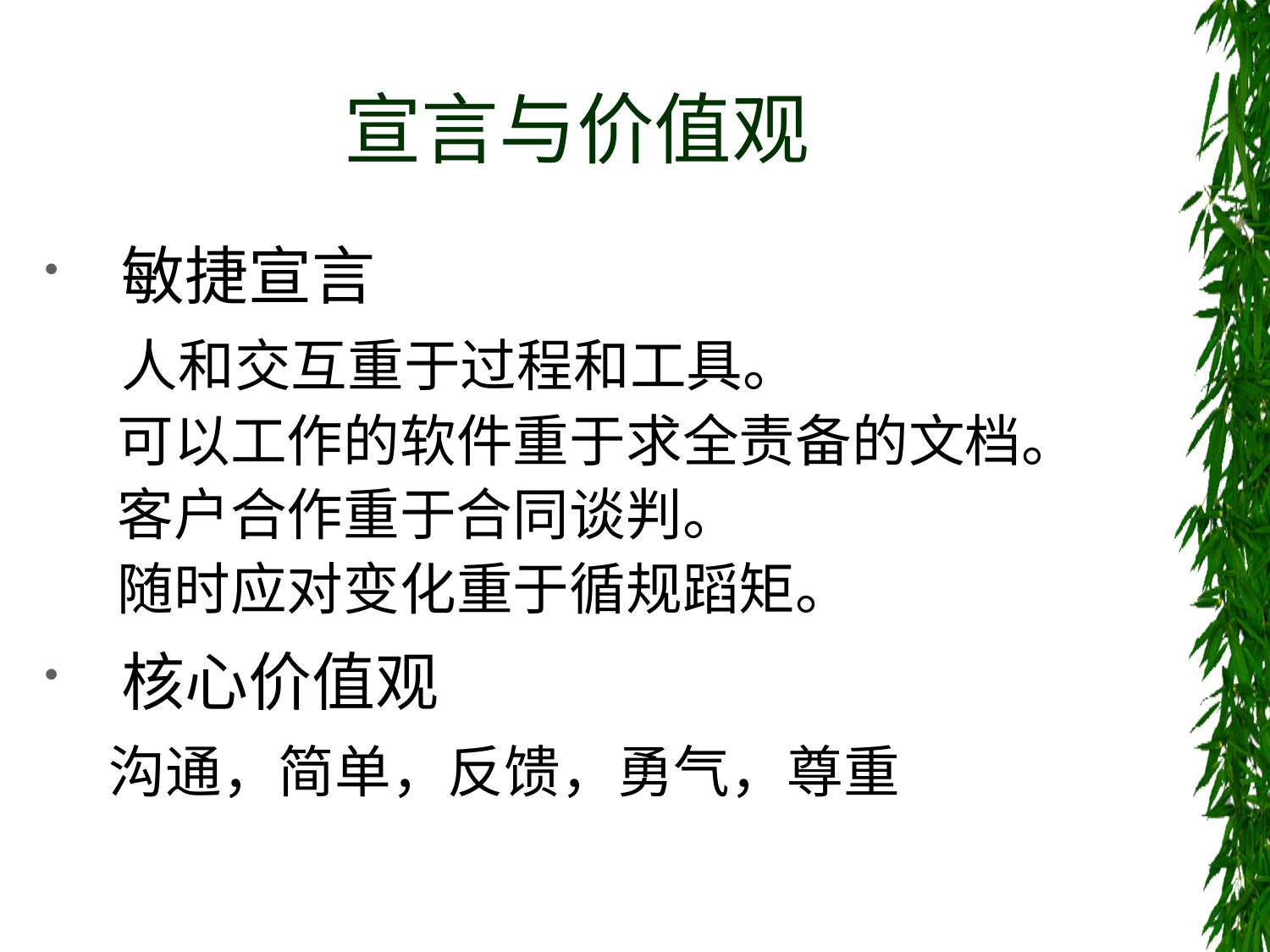

# 宣言与价值观
 敏捷宣言
     人和交互重于过程和工具。
  可以工作的软件重于求全责备的文档。
  客户合作重于合同谈判。
  随时应对变化重于循规蹈矩。
 核心价值观
    沟通，简单，反馈，勇气，尊重